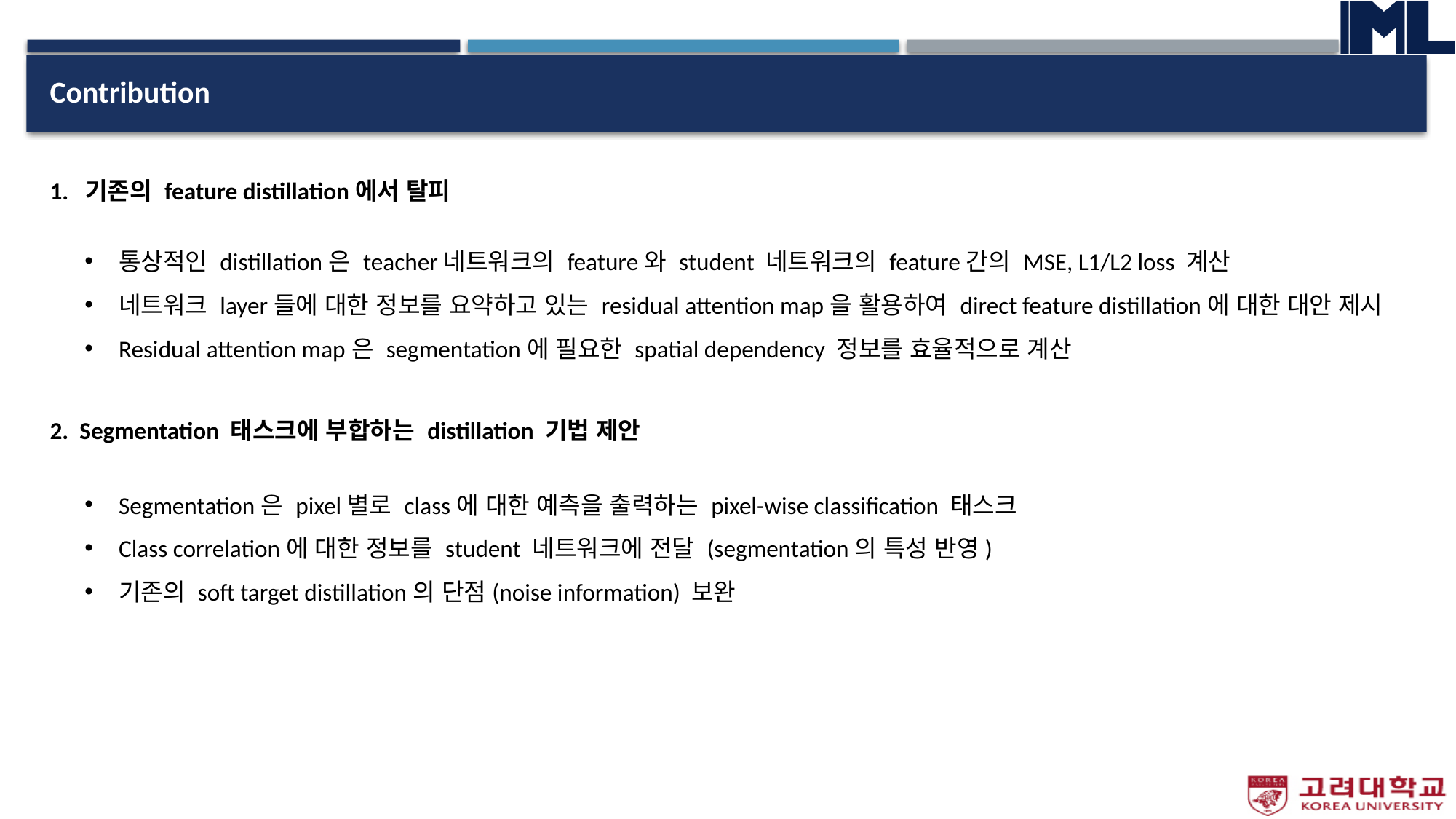

Contribution
1.  기존의 feature distillation에서 탈피
통상적인 distillation은 teacher네트워크의 feature와 student 네트워크의 feature간의 MSE, L1/L2 loss 계산
네트워크 layer들에 대한 정보를 요약하고 있는 residual attention map을 활용하여 direct feature distillation에 대한 대안 제시
Residual attention map은 segmentation에 필요한 spatial dependency 정보를 효율적으로 계산
2.  Segmentation 태스크에 부합하는 distillation 기법 제안
Segmentation은 pixel별로 class에 대한 예측을 출력하는 pixel-wise classification 태스크
Class correlation에 대한 정보를 student 네트워크에 전달 (segmentation의 특성 반영)
기존의 soft target distillation의 단점(noise information) 보완